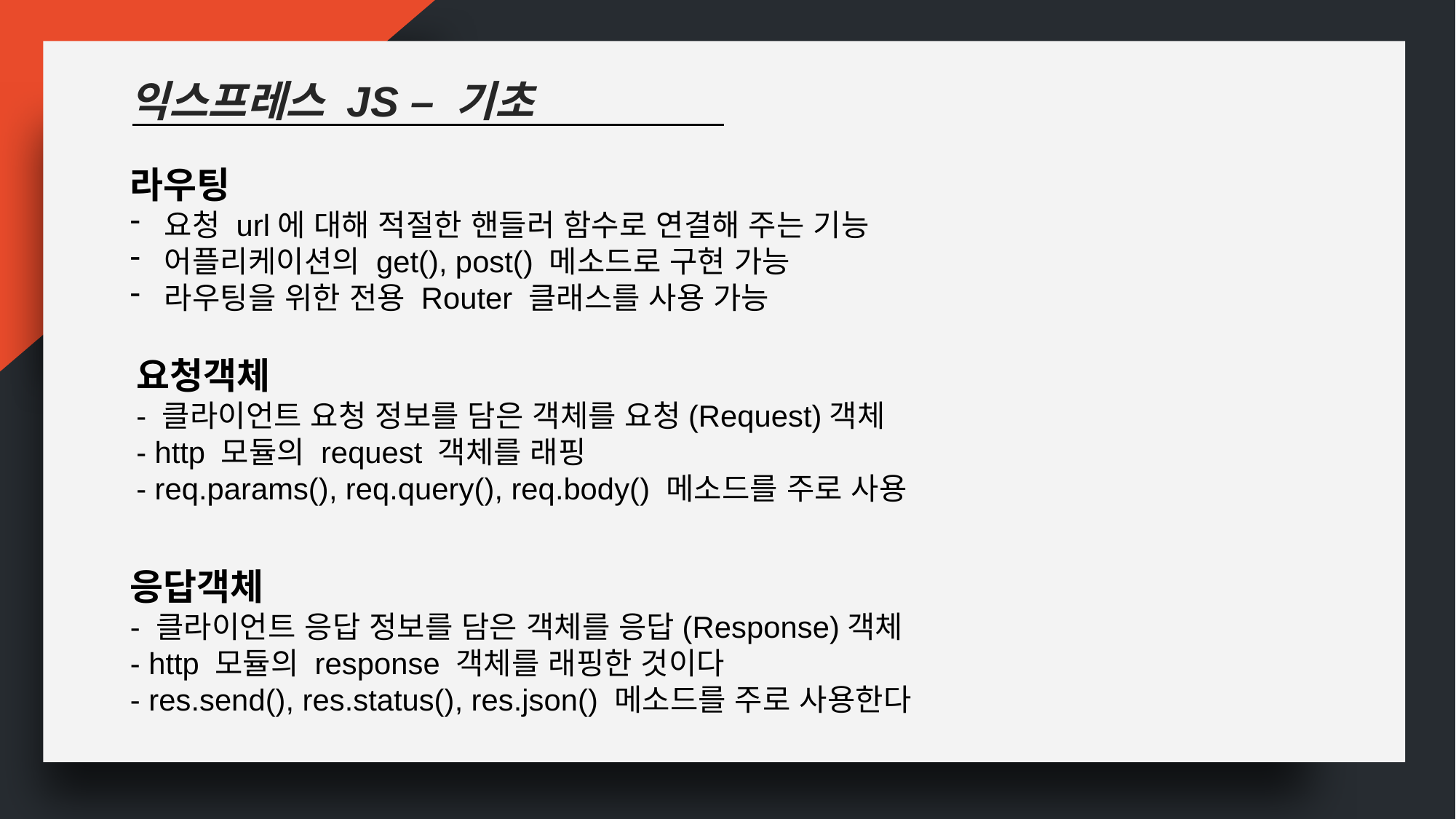

익스프레스 JS – 기초
라우팅
요청 url에 대해 적절한 핸들러 함수로 연결해 주는 기능
어플리케이션의 get(), post() 메소드로 구현 가능
라우팅을 위한 전용 Router 클래스를 사용 가능
요청객체
- 클라이언트 요청 정보를 담은 객체를 요청(Request)객체
- http 모듈의 request 객체를 래핑
- req.params(), req.query(), req.body() 메소드를 주로 사용
응답객체
- 클라이언트 응답 정보를 담은 객체를 응답(Response)객체
- http 모듈의 response 객체를 래핑한 것이다
- res.send(), res.status(), res.json() 메소드를 주로 사용한다